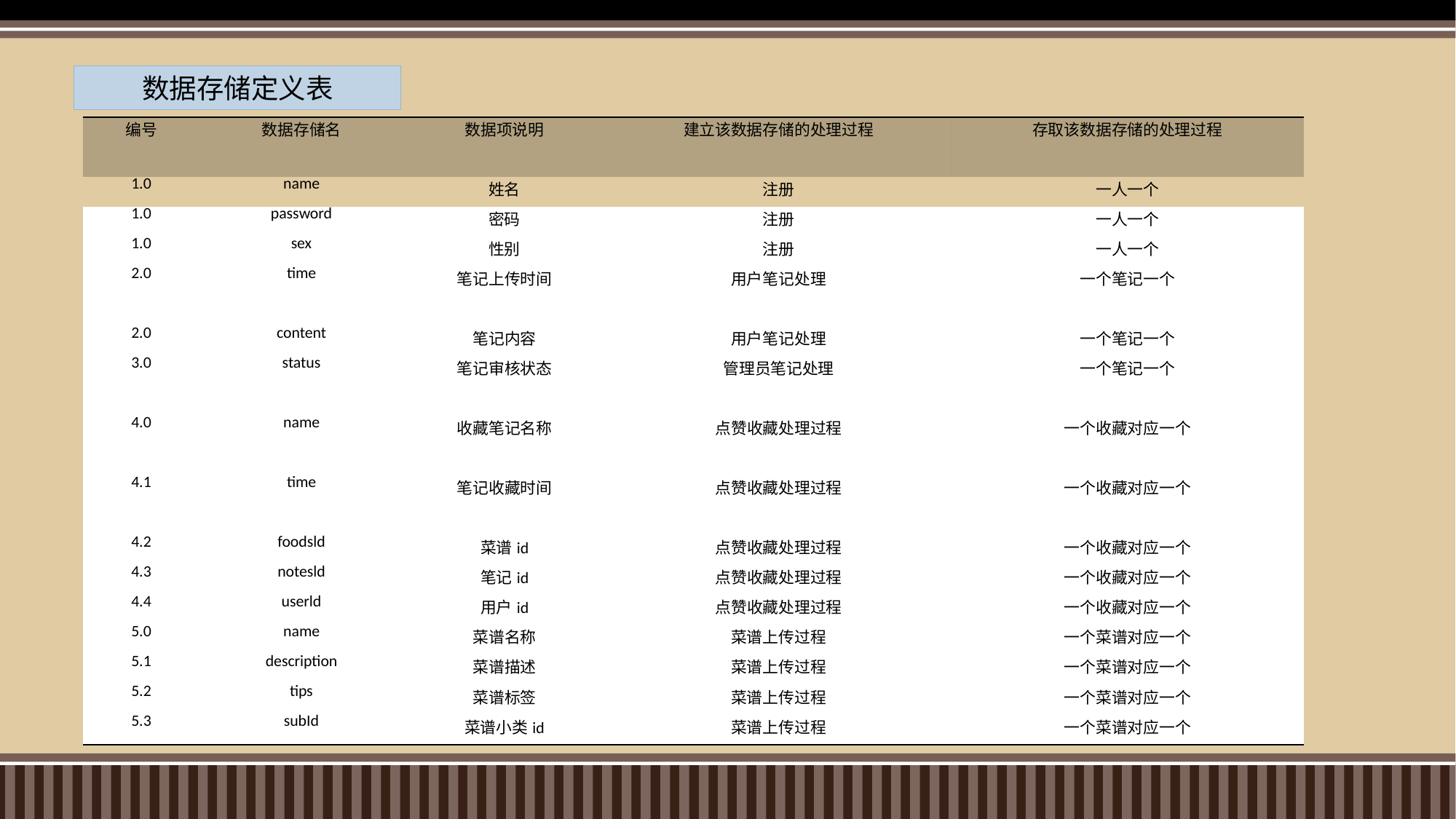

数据存储定义表
| 编号 | 数据存储名 | 数据项说明 | 建立该数据存储的处理过程 | 存取该数据存储的处理过程 |
| --- | --- | --- | --- | --- |
| 1.0 | name | 姓名 | 注册 | 一人一个 |
| 1.0 | password | 密码 | 注册 | 一人一个 |
| 1.0 | sex | 性别 | 注册 | 一人一个 |
| 2.0 | time | 笔记上传时间 | 用户笔记处理 | 一个笔记一个 |
| 2.0 | content | 笔记内容 | 用户笔记处理 | 一个笔记一个 |
| 3.0 | status | 笔记审核状态 | 管理员笔记处理 | 一个笔记一个 |
| 4.0 | name | 收藏笔记名称 | 点赞收藏处理过程 | 一个收藏对应一个 |
| 4.1 | time | 笔记收藏时间 | 点赞收藏处理过程 | 一个收藏对应一个 |
| 4.2 | foodsld | 菜谱id | 点赞收藏处理过程 | 一个收藏对应一个 |
| 4.3 | notesld | 笔记id | 点赞收藏处理过程 | 一个收藏对应一个 |
| 4.4 | userld | 用户id | 点赞收藏处理过程 | 一个收藏对应一个 |
| 5.0 | name | 菜谱名称 | 菜谱上传过程 | 一个菜谱对应一个 |
| 5.1 | description | 菜谱描述 | 菜谱上传过程 | 一个菜谱对应一个 |
| 5.2 | tips | 菜谱标签 | 菜谱上传过程 | 一个菜谱对应一个 |
| 5.3 | subId | 菜谱小类id | 菜谱上传过程 | 一个菜谱对应一个 |